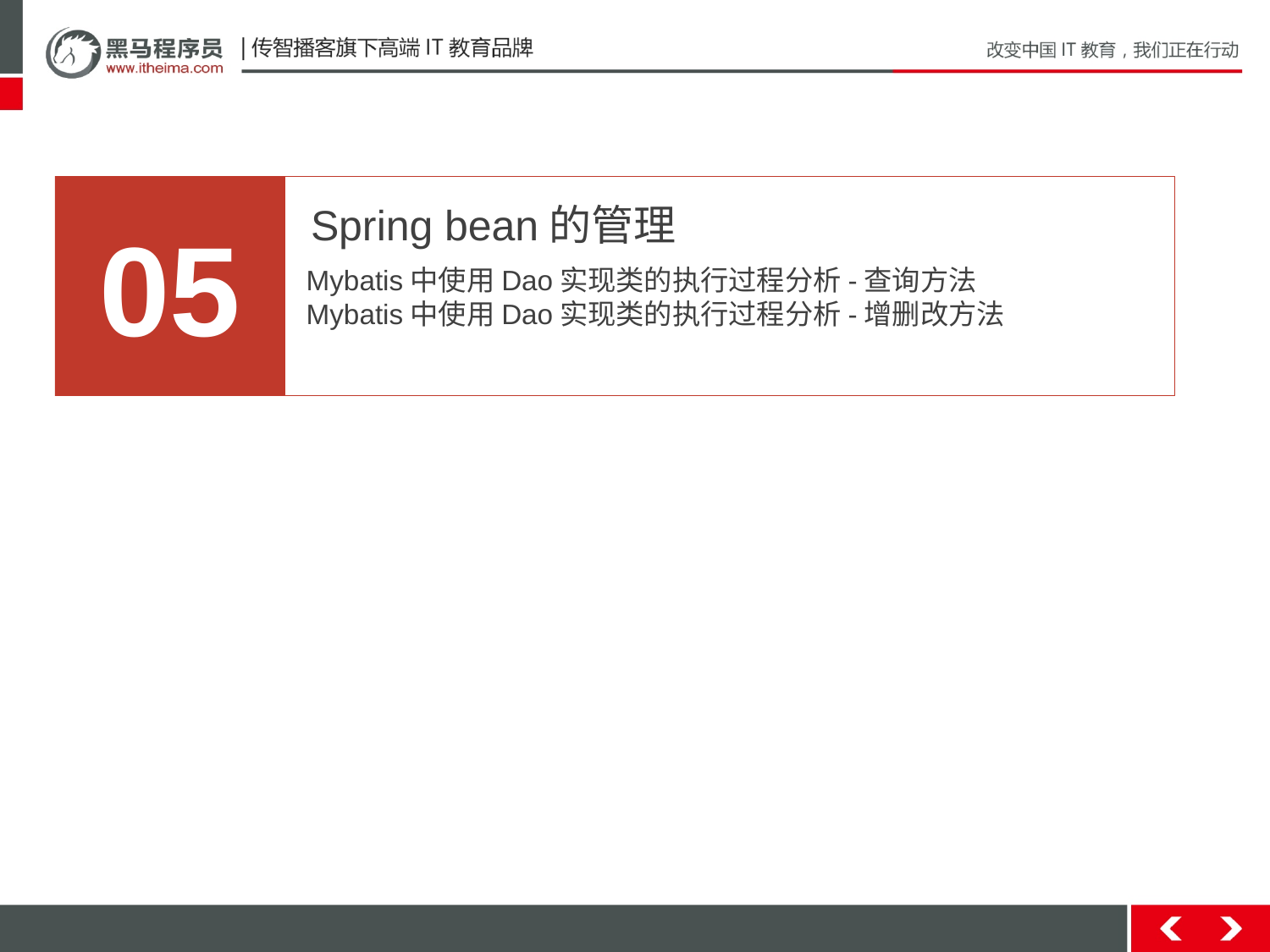

05
Spring bean的管理
Mybatis中使用Dao实现类的执行过程分析-查询方法
Mybatis中使用Dao实现类的执行过程分析-增删改方法